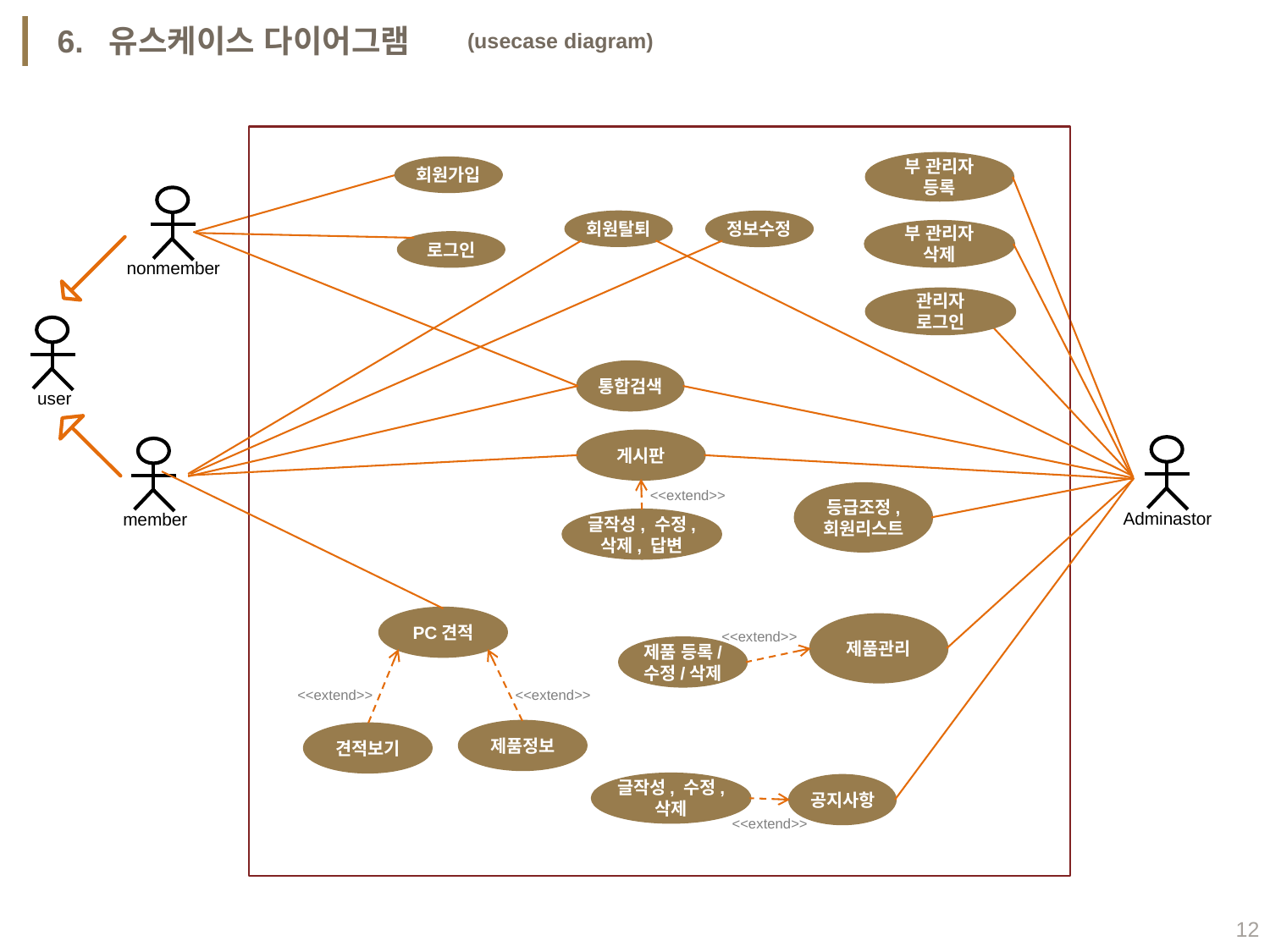

6.  유스케이스 다이어그램
(usecase diagram)

부 관리자
등록
회원가입

nonmember
회원탈퇴
정보수정
부 관리자
삭제

로그인
관리자
로그인

user
통합검색

게시판

Adminastor

member
등급조정,
회원리스트
<<extend>>
글작성, 수정,
삭제, 답변
PC견적
제품관리
<<extend>>
제품 등록/
수정/삭제
<<extend>>
<<extend>>
제품정보
견적보기
글작성, 수정,
삭제
공지사항
<<extend>>
12